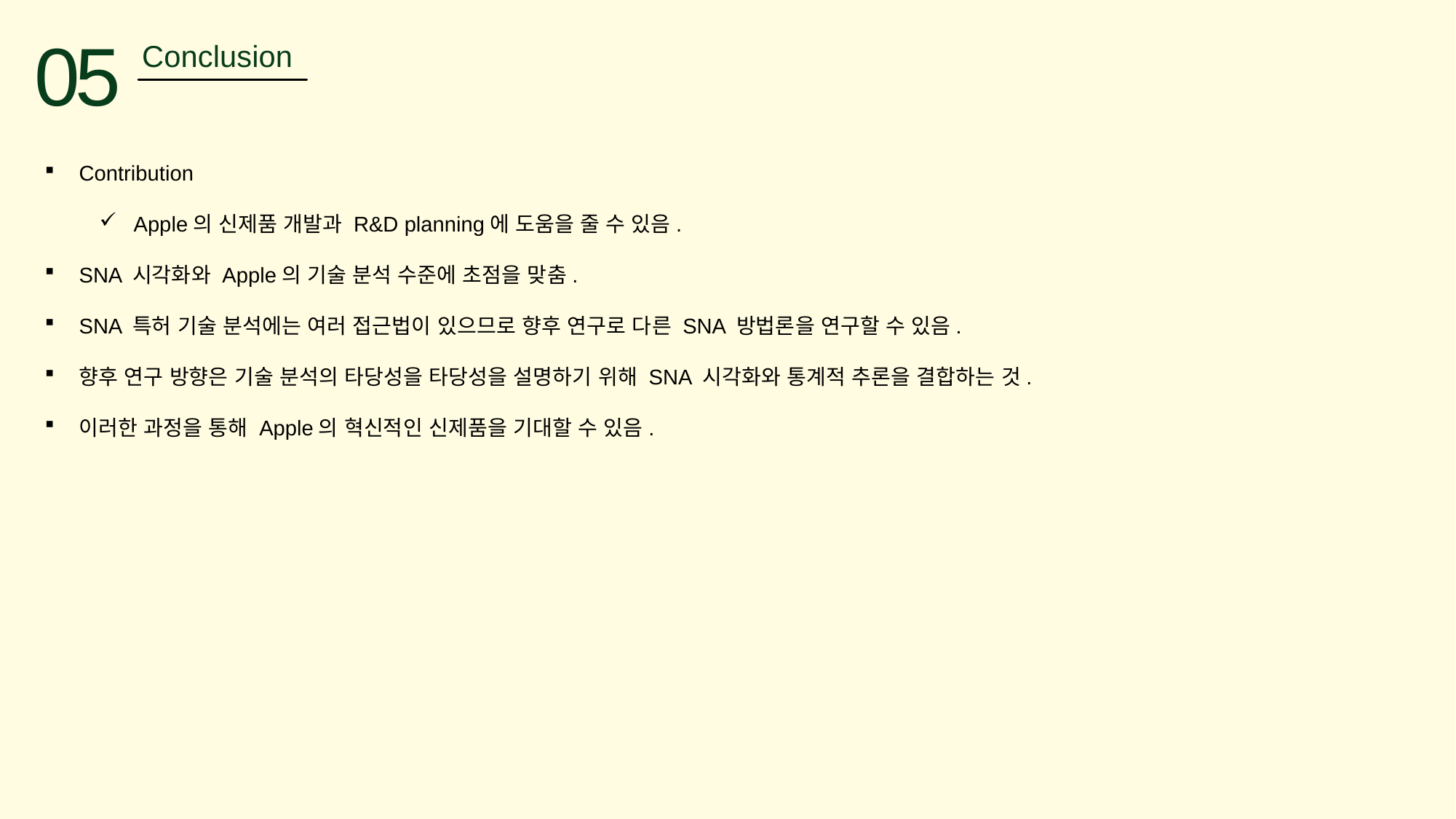

05
Conclusion
Contribution

Apple의 신제품 개발과 R&D planning에 도움을 줄 수 있음.

SNA 시각화와 Apple의 기술 분석 수준에 초점을 맞춤.

SNA 특허 기술 분석에는 여러 접근법이 있으므로 향후 연구로 다른 SNA 방법론을 연구할 수 있음.

향후 연구 방향은 기술 분석의 타당성을 타당성을 설명하기 위해 SNA 시각화와 통계적 추론을 결합하는 것.

이러한 과정을 통해 Apple의 혁신적인 신제품을 기대할 수 있음.